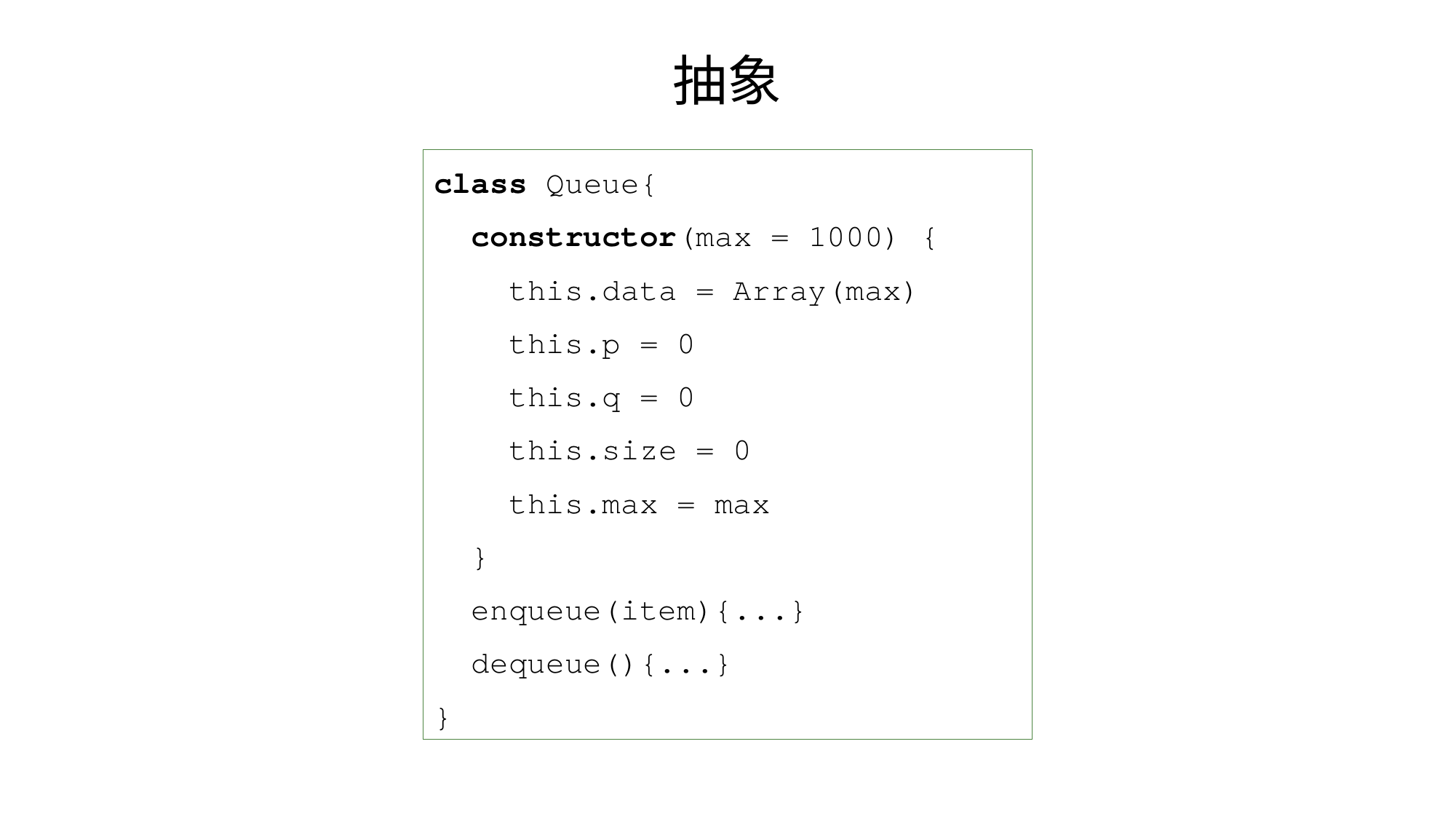

# 抽象
class Queue{
  constructor(max = 1000) {
    this.data = Array(max)
    this.p = 0
    this.q = 0
    this.size = 0
    this.max = max
  }
  enqueue(item){...}
  dequeue(){...}
}